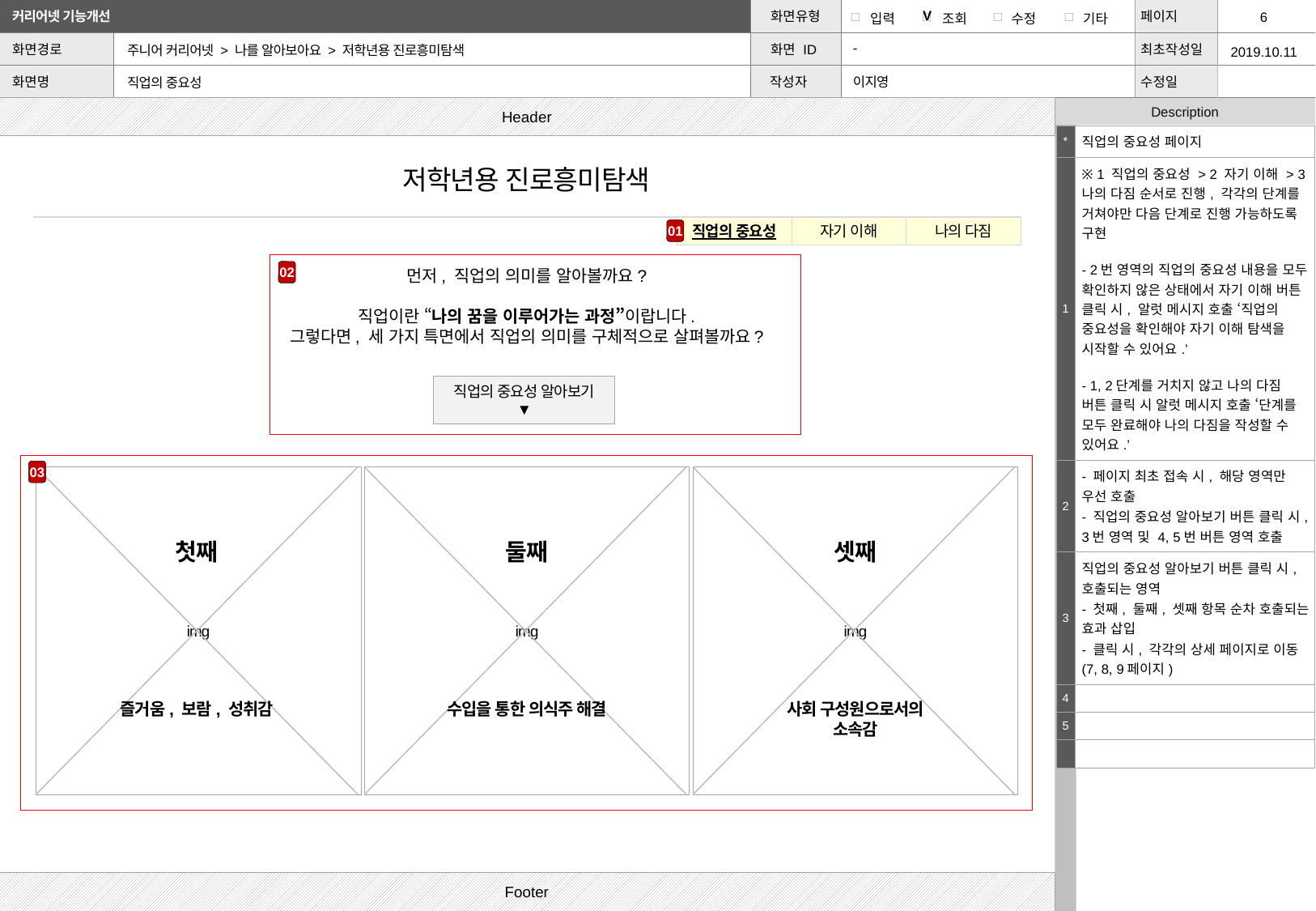

|  |  | V |  |  |  |  |  |
| --- | --- | --- | --- | --- | --- | --- | --- |
2019.10.11
주니어 커리어넷 > 나를 알아보아요 > 저학년용 진로흥미탐색
-
이지영
직업의 중요성

Header
| \* | 직업의 중요성 페이지 |
| --- | --- |
| 1 | ※ 1 직업의 중요성 > 2 자기 이해 > 3 나의 다짐 순서로 진행, 각각의 단계를 거쳐야만 다음 단계로 진행 가능하도록 구현 - 2번 영역의 직업의 중요성 내용을 모두 확인하지 않은 상태에서 자기 이해 버튼 클릭 시, 알럿 메시지 호출 ‘직업의 중요성을 확인해야 자기 이해 탐색을 시작할 수 있어요.’ - 1, 2단계를 거치지 않고 나의 다짐 버튼 클릭 시 알럿 메시지 호출 ‘단계를 모두 완료해야 나의 다짐을 작성할 수 있어요.’ |
| 2 | - 페이지 최초 접속 시, 해당 영역만 우선 호출 - 직업의 중요성 알아보기 버튼 클릭 시, 3번 영역 및 4, 5번 버튼 영역 호출 |
| 3 | 직업의 중요성 알아보기 버튼 클릭 시, 호출되는 영역 - 첫째, 둘째, 셋째 항목 순차 호출되는 효과 삽입 - 클릭 시, 각각의 상세 페이지로 이동(7, 8, 9페이지) |
| 4 |  |
| 5 |  |
|  |  |
저학년용 진로흥미탐색
직업의 중요성
자기 이해
나의 다짐
01

먼저, 직업의 의미를 알아볼까요?

직업이란 “나의 꿈을 이루어가는 과정”이랍니다.
그렇다면, 세 가지 특면에서 직업의 의미를 구체적으로 살펴볼까요?
02
직업의 중요성 알아보기
▼

03
img
img
img
셋째

사회 구성원으로서의
소속감
첫째

즐거움, 보람, 성취감
둘째

수입을 통한 의식주 해결
Footer